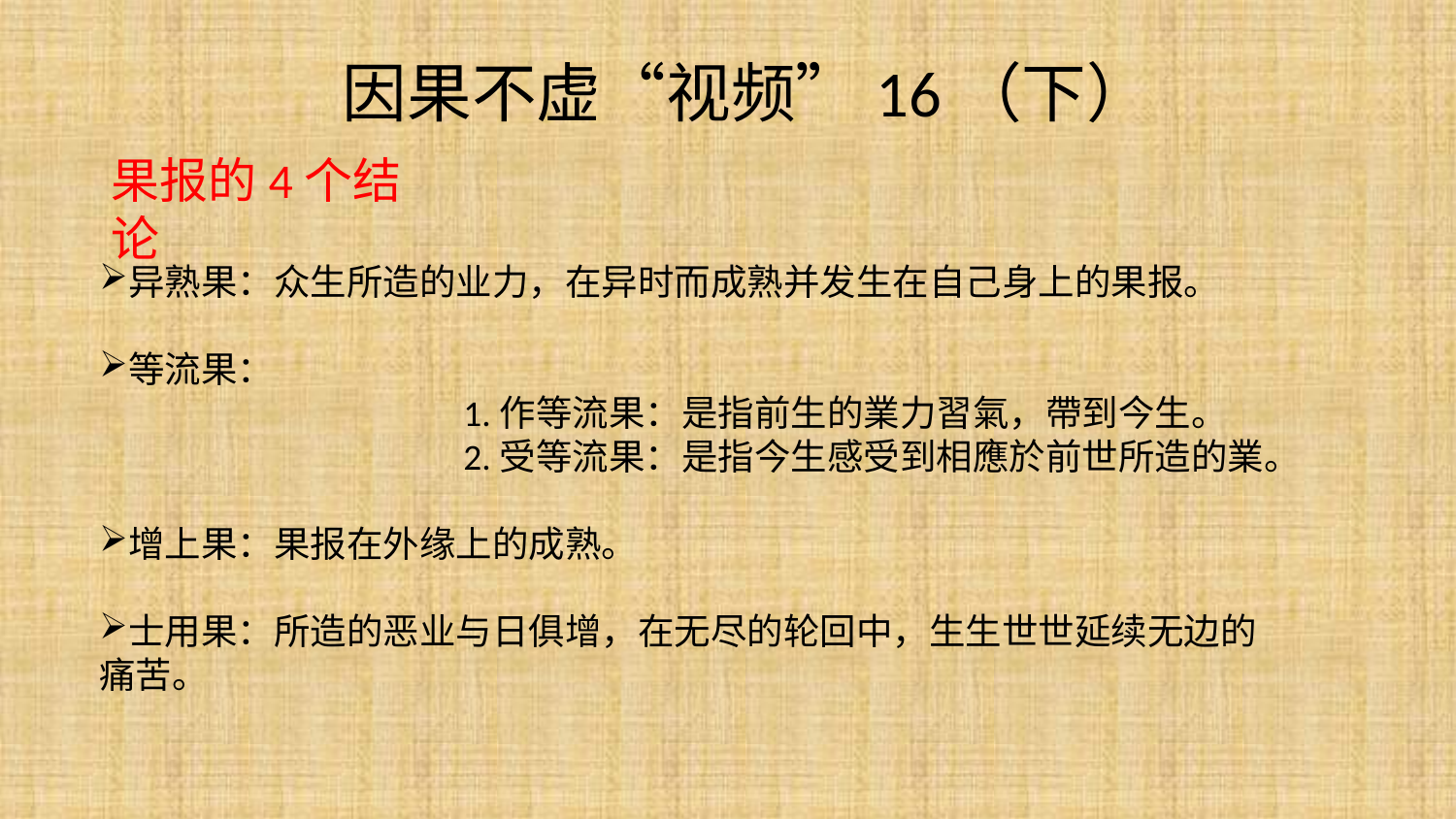

因果不虚“视频”16（下）
果报的4个结论
异熟果：众生所造的业力，在异时而成熟并发生在自己身上的果报。

等流果：
	1.作等流果：是指前生的業力習氣，帶到今生。
	2.受等流果：是指今生感受到相應於前世所造的業。

增上果：果报在外缘上的成熟。

士用果：所造的恶业与日俱增，在无尽的轮回中，生生世世延续无边的痛苦。